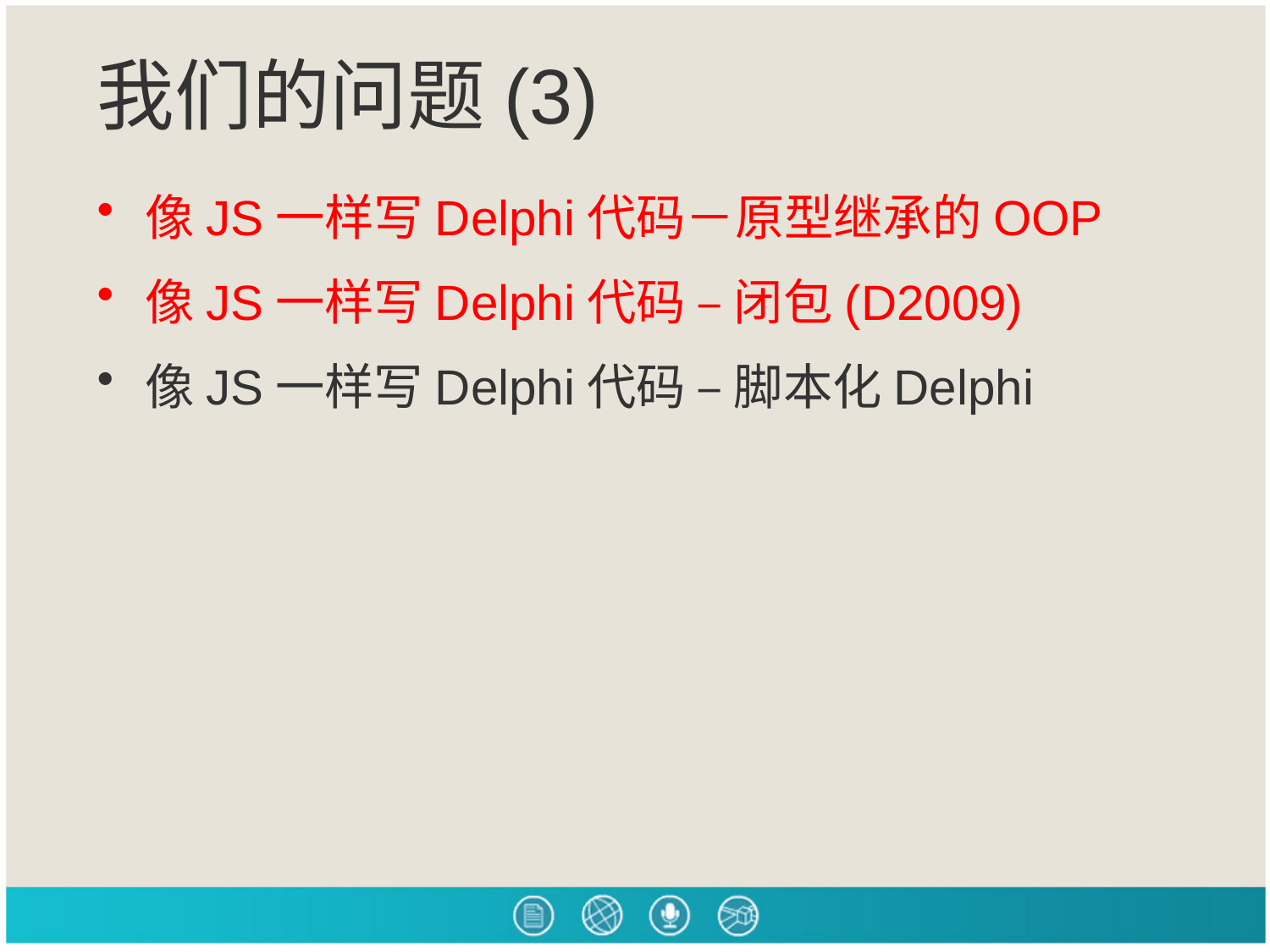

# 我们的问题(3)
像JS一样写Delphi代码－原型继承的OOP
像JS一样写Delphi代码 – 闭包(D2009)
像JS一样写Delphi代码 – 脚本化Delphi